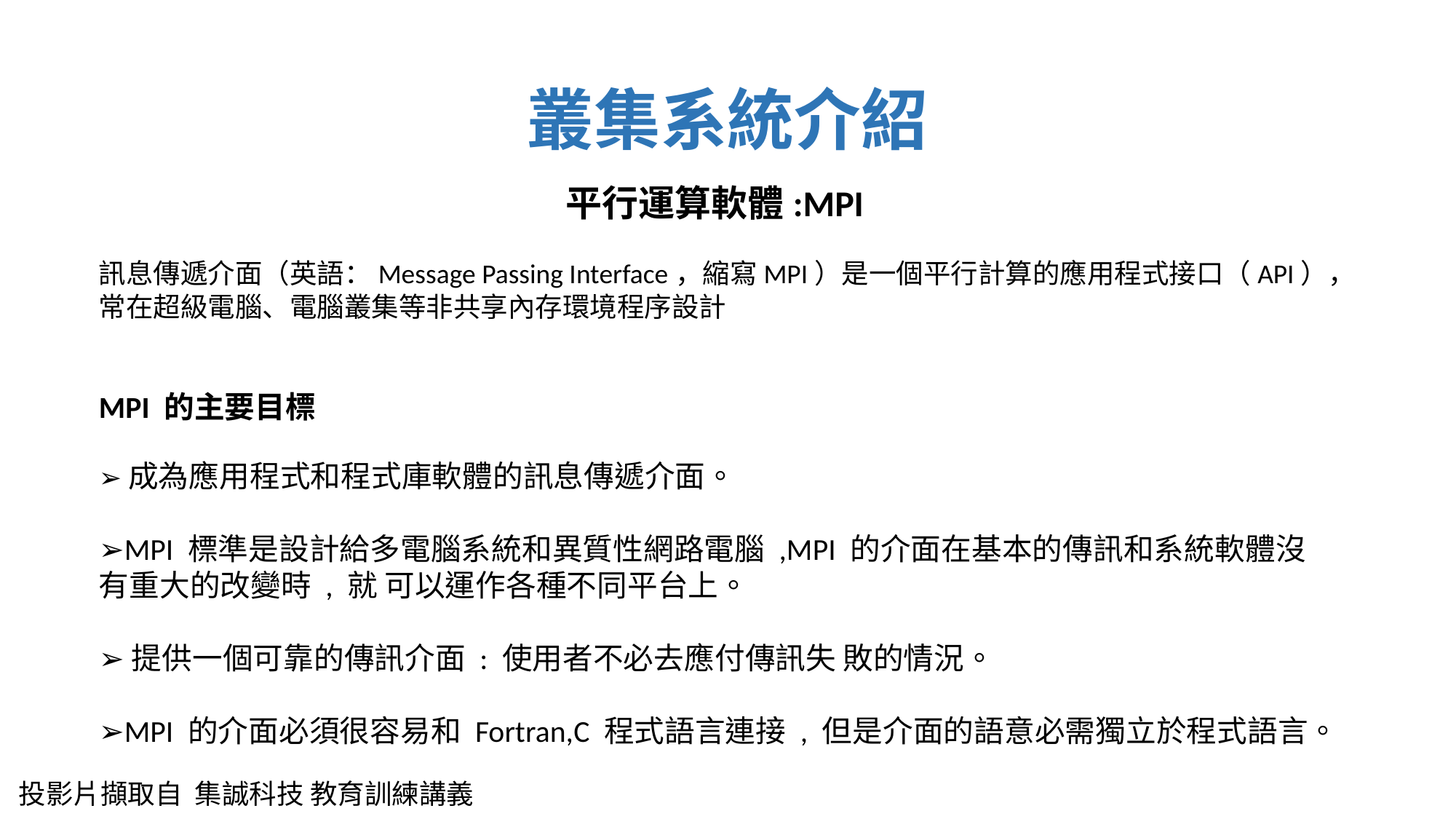

# 叢集系統介紹
平行運算軟體:MPI

訊息傳遞介面（英語：Message Passing Interface，縮寫MPI）是一個平行計算的應用程式接口（API），常在超級電腦、電腦叢集等非共享內存環境程序設計

MPI 的主要目標

➢成為應用程式和程式庫軟體的訊息傳遞介面。

➢MPI 標準是設計給多電腦系統和異質性網路電腦 ,MPI 的介面在基本的傳訊和系統軟體沒有重大的改變時 , 就 可以運作各種不同平台上。

➢提供一個可靠的傳訊介面 : 使用者不必去應付傳訊失 敗的情況。

➢MPI 的介面必須很容易和 Fortran,C 程式語言連接 , 但是介面的語意必需獨立於程式語言。

投影片擷取自  集誠科技 教育訓練講義